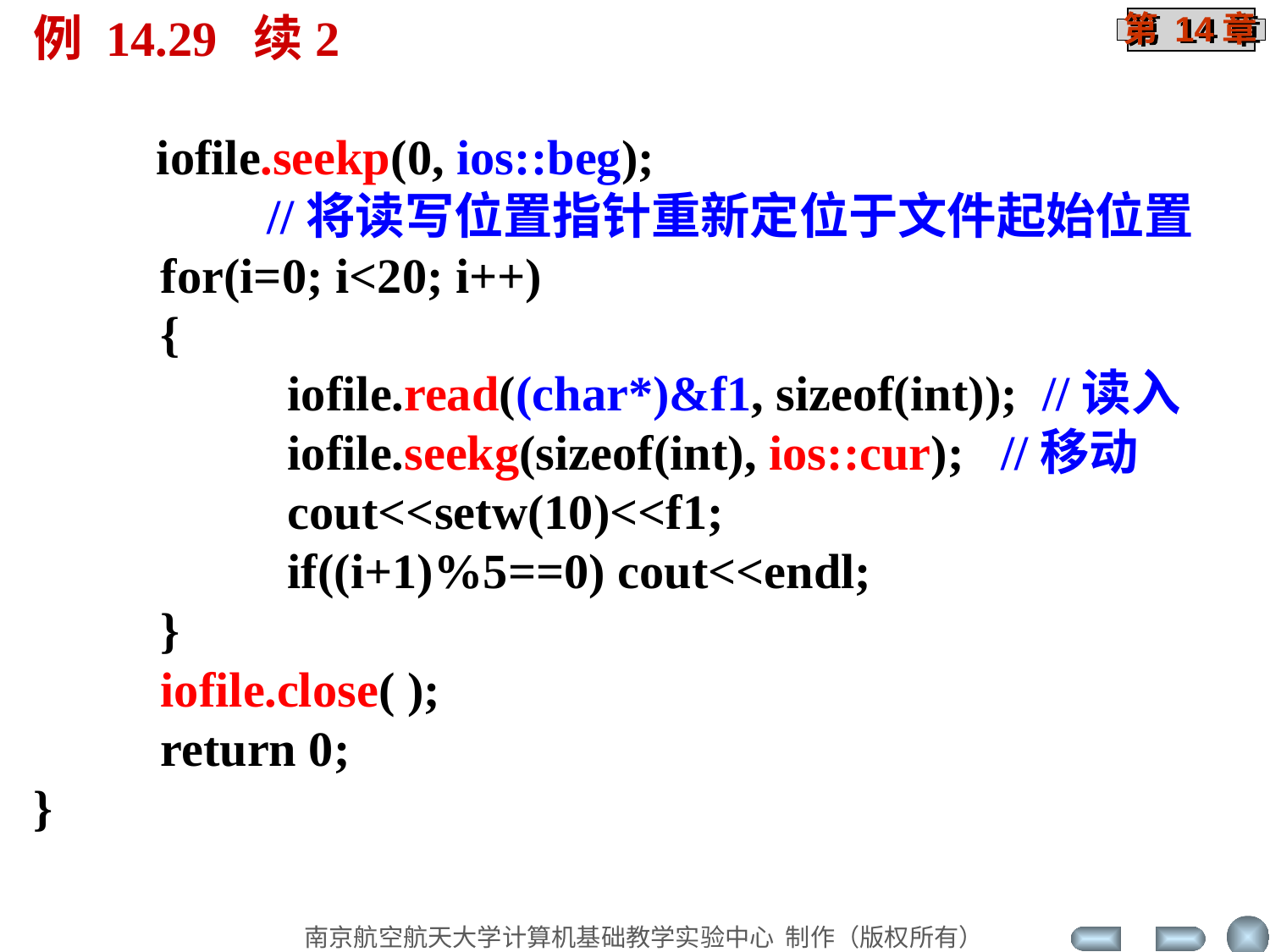

例 14.29  续2

          iofile.seekp(0, ios::beg);
                   //将读写位置指针重新定位于文件起始位置
	for(i=0; i<20; i++)
	{
		iofile.read((char*)&f1, sizeof(int));  //读入
		iofile.seekg(sizeof(int), ios::cur);   //移动
		cout<<setw(10)<<f1;
		if((i+1)%5==0) cout<<endl;
	}
	iofile.close( );
	return 0;
}